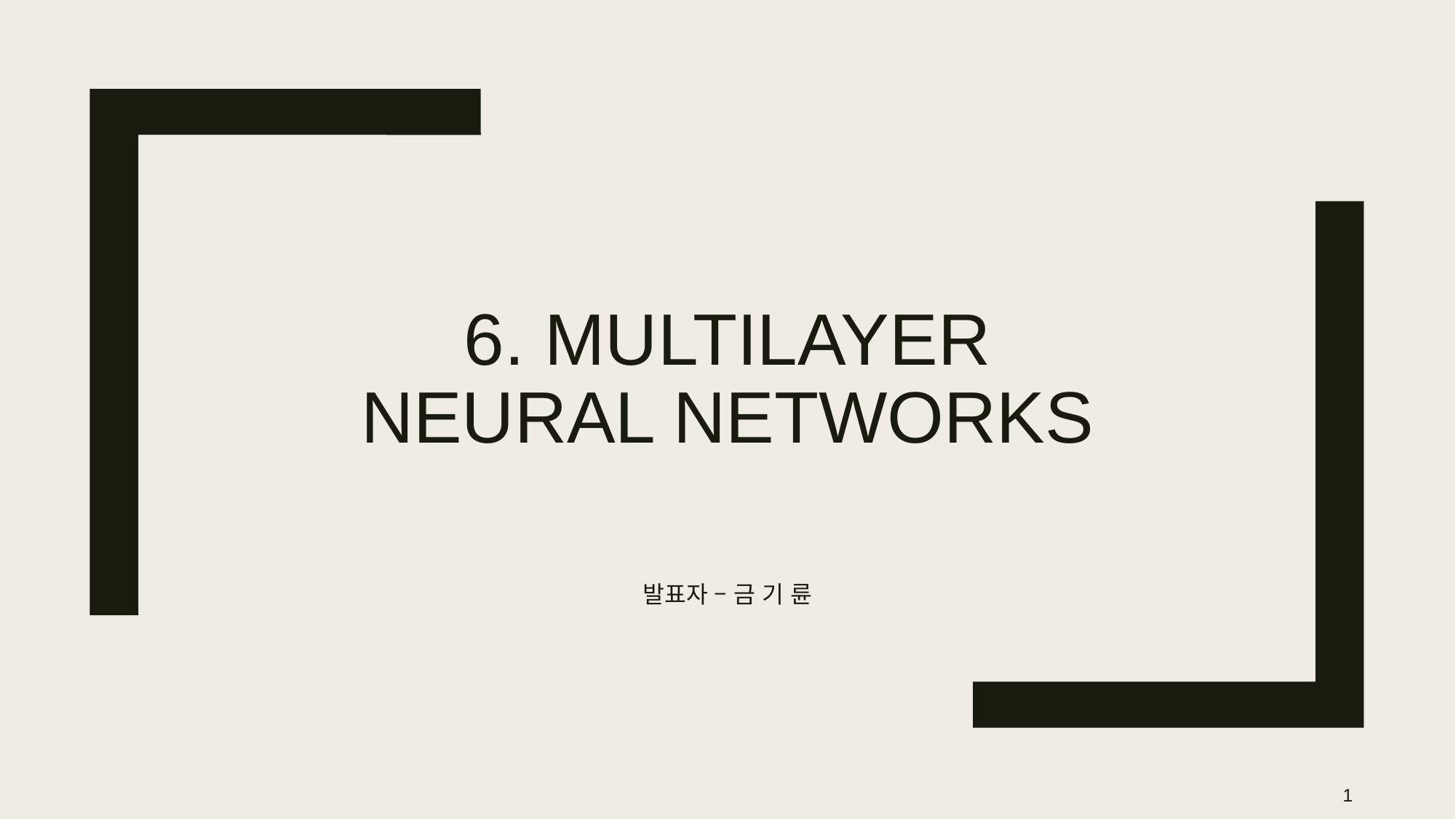

# 6. Multilayer neural networks

발표자 – 금 기 륜
1